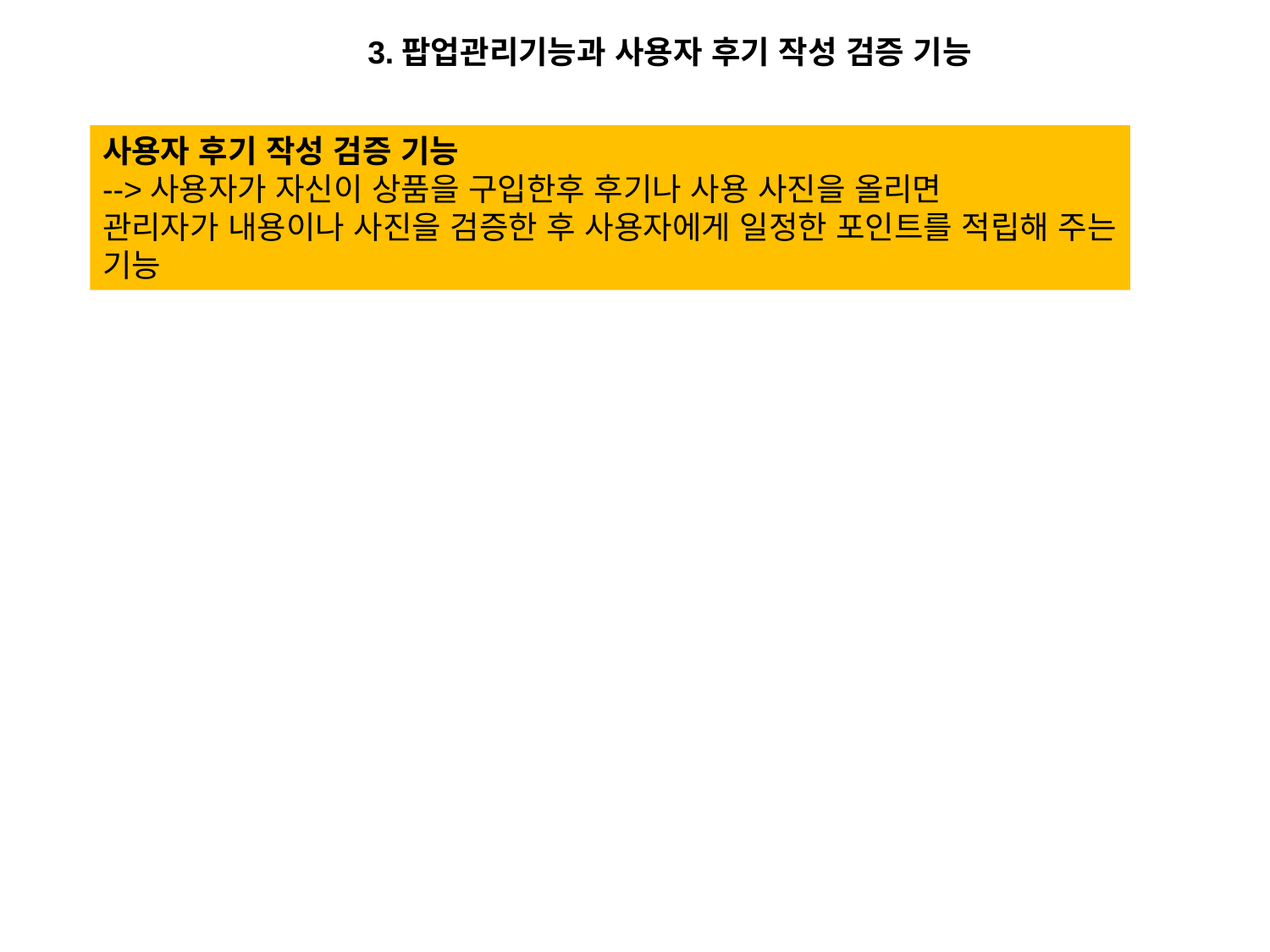

3.팝업관리기능과 사용자 후기 작성 검증 기능
사용자 후기 작성 검증 기능
-->사용자가 자신이 상품을 구입한후 후기나 사용 사진을 올리면
관리자가 내용이나 사진을 검증한 후 사용자에게 일정한 포인트를 적립해 주는 기능